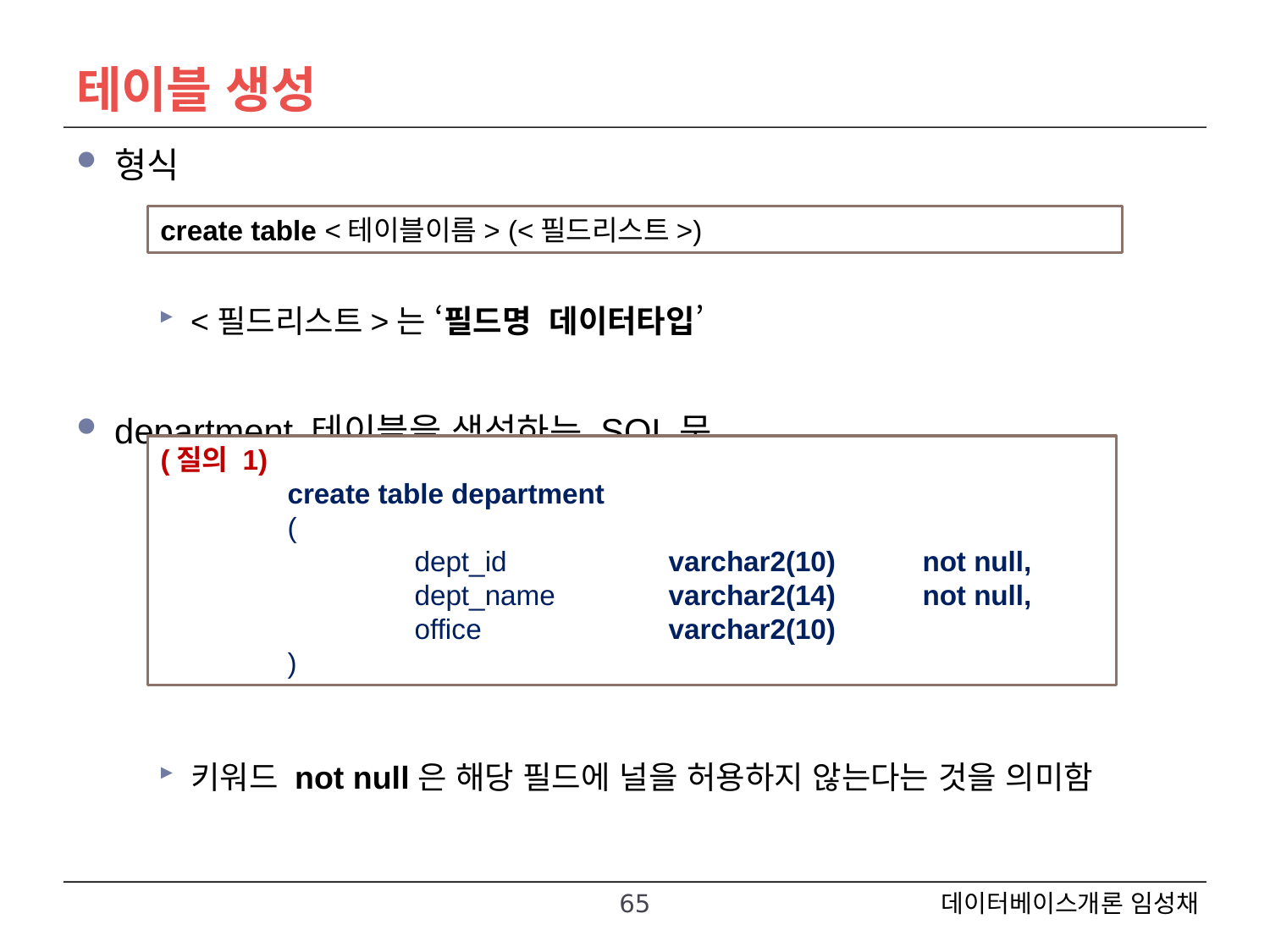

# 테이블 생성
형식

<필드리스트>는 ‘필드명  데이터타입’

department 테이블을 생성하는 SQL문

키워드 not null은 해당 필드에 널을 허용하지 않는다는 것을 의미함

create table <테이블이름> (<필드리스트>)
(질의 1)
	create table department
	(
		dept_id 		varchar2(10) 	not null,
		dept_name 	varchar2(14) 	not null,
		office 		varchar2(10)
	)
65
데이터베이스개론 임성채